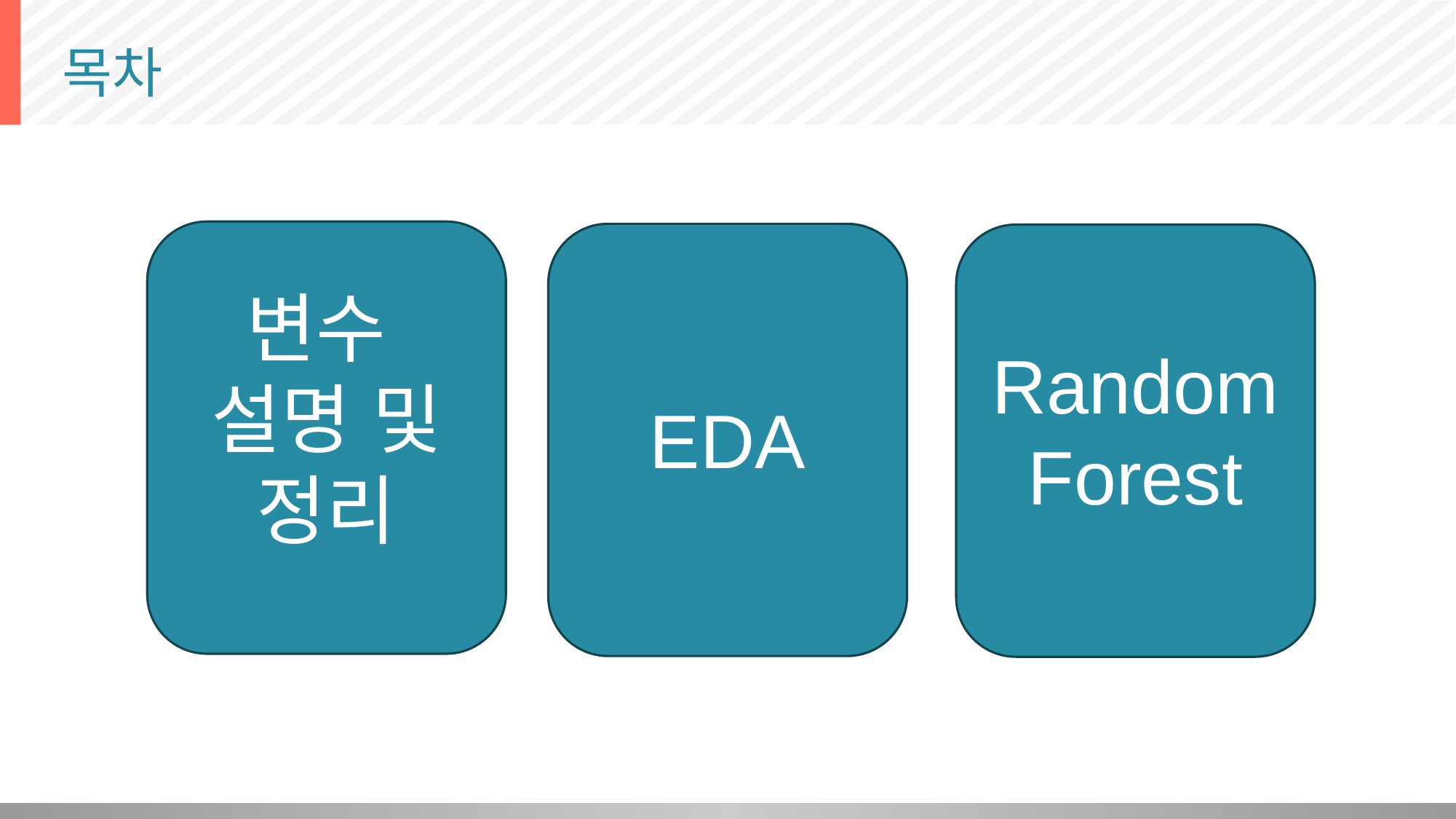

# 목차

변수
설명 및 정리

EDA

Random Forest